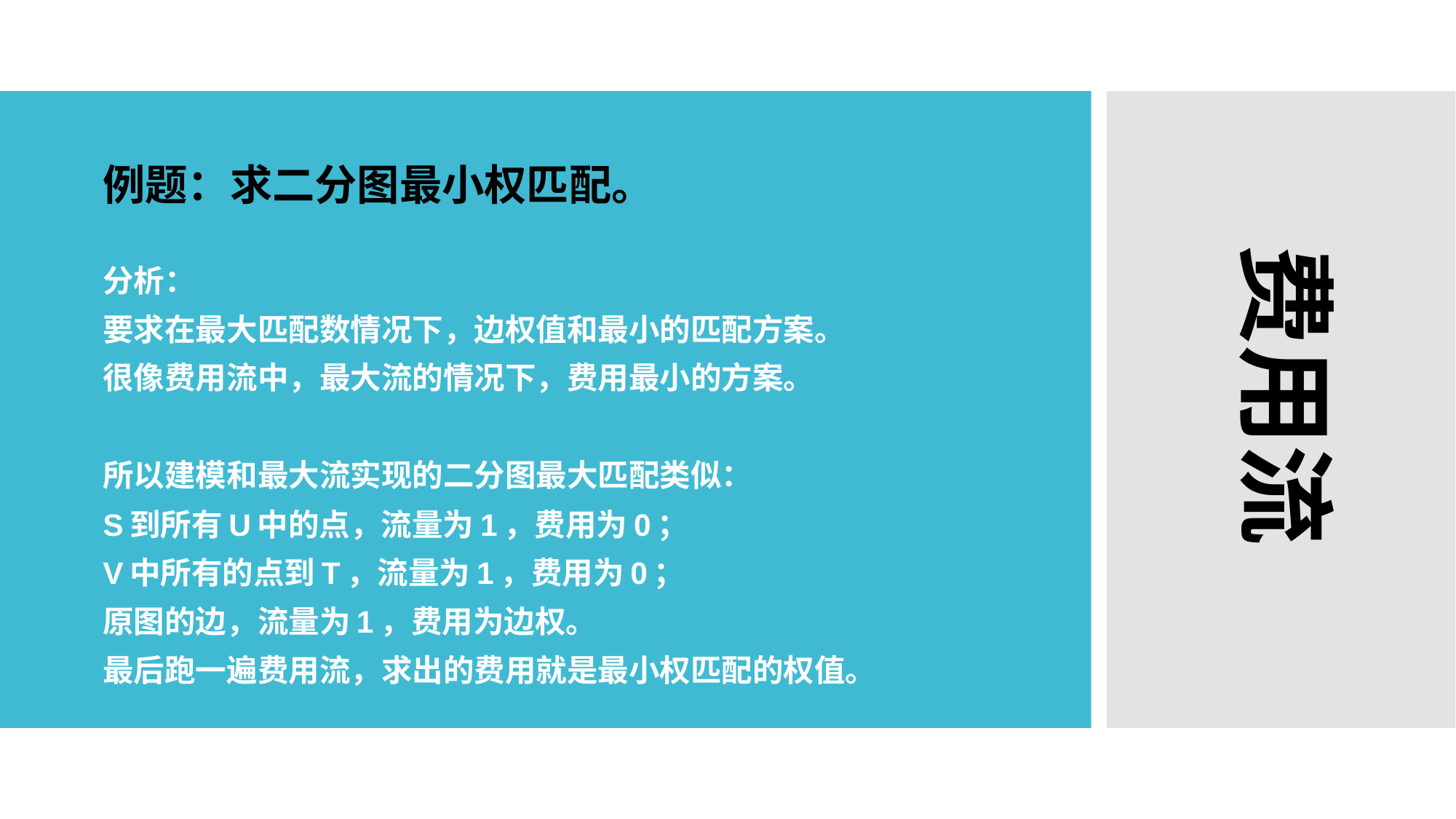

例题：求二分图最小权匹配。
费用流
分析：
要求在最大匹配数情况下，边权值和最小的匹配方案。
很像费用流中，最大流的情况下，费用最小的方案。

所以建模和最大流实现的二分图最大匹配类似：
S到所有U中的点，流量为1，费用为0；
V中所有的点到T，流量为1，费用为0；
原图的边，流量为1，费用为边权。
最后跑一遍费用流，求出的费用就是最小权匹配的权值。